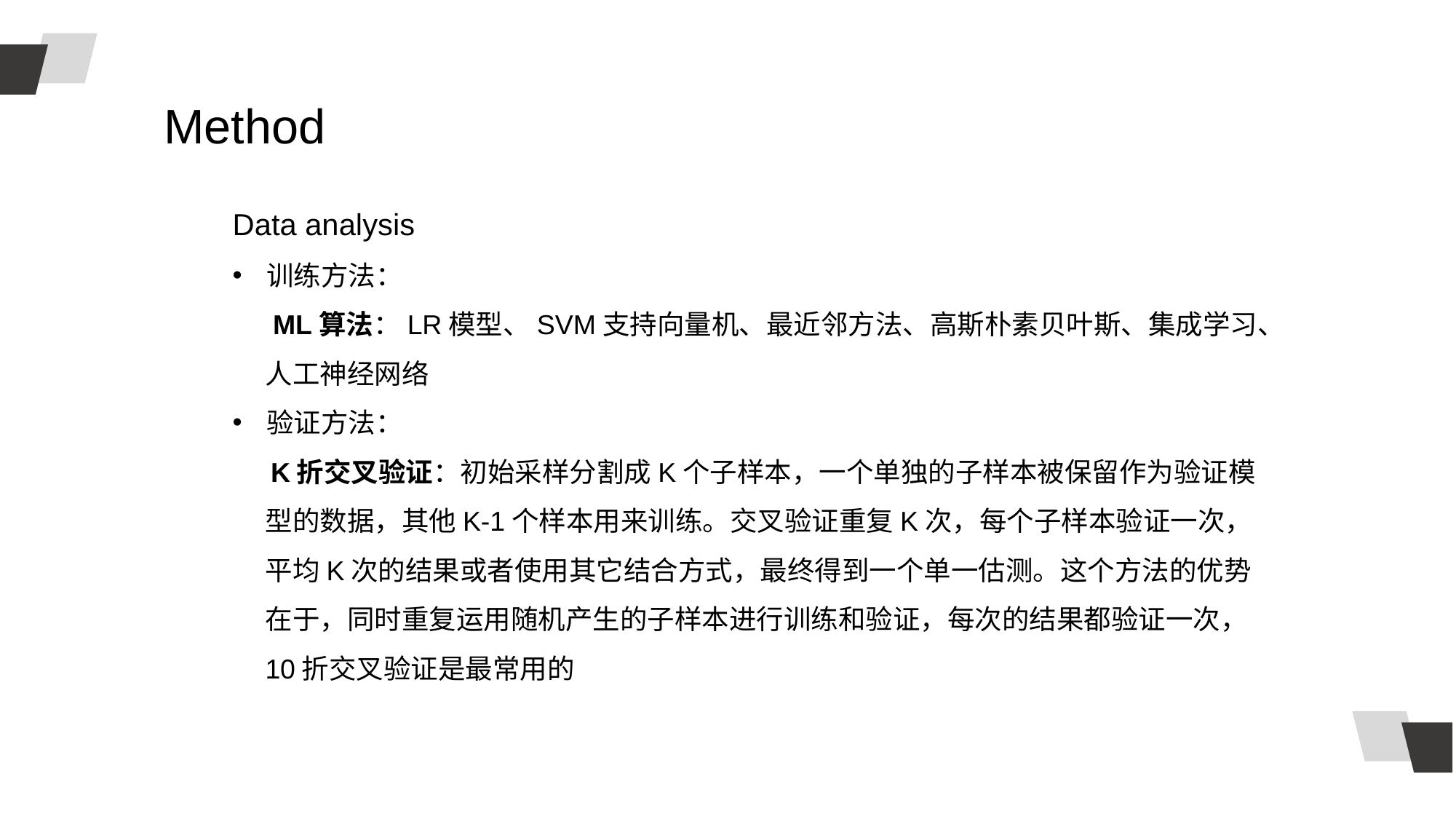

Method
Data analysis
训练方法：
 ML算法：LR模型、SVM支持向量机、最近邻方法、高斯朴素贝叶斯、集成学习、人工神经网络
验证方法：
     K折交叉验证：初始采样分割成K个子样本，一个单独的子样本被保留作为验证模型的数据，其他K-1个样本用来训练。交叉验证重复K次，每个子样本验证一次，平均K次的结果或者使用其它结合方式，最终得到一个单一估测。这个方法的优势在于，同时重复运用随机产生的子样本进行训练和验证，每次的结果都验证一次，10折交叉验证是最常用的